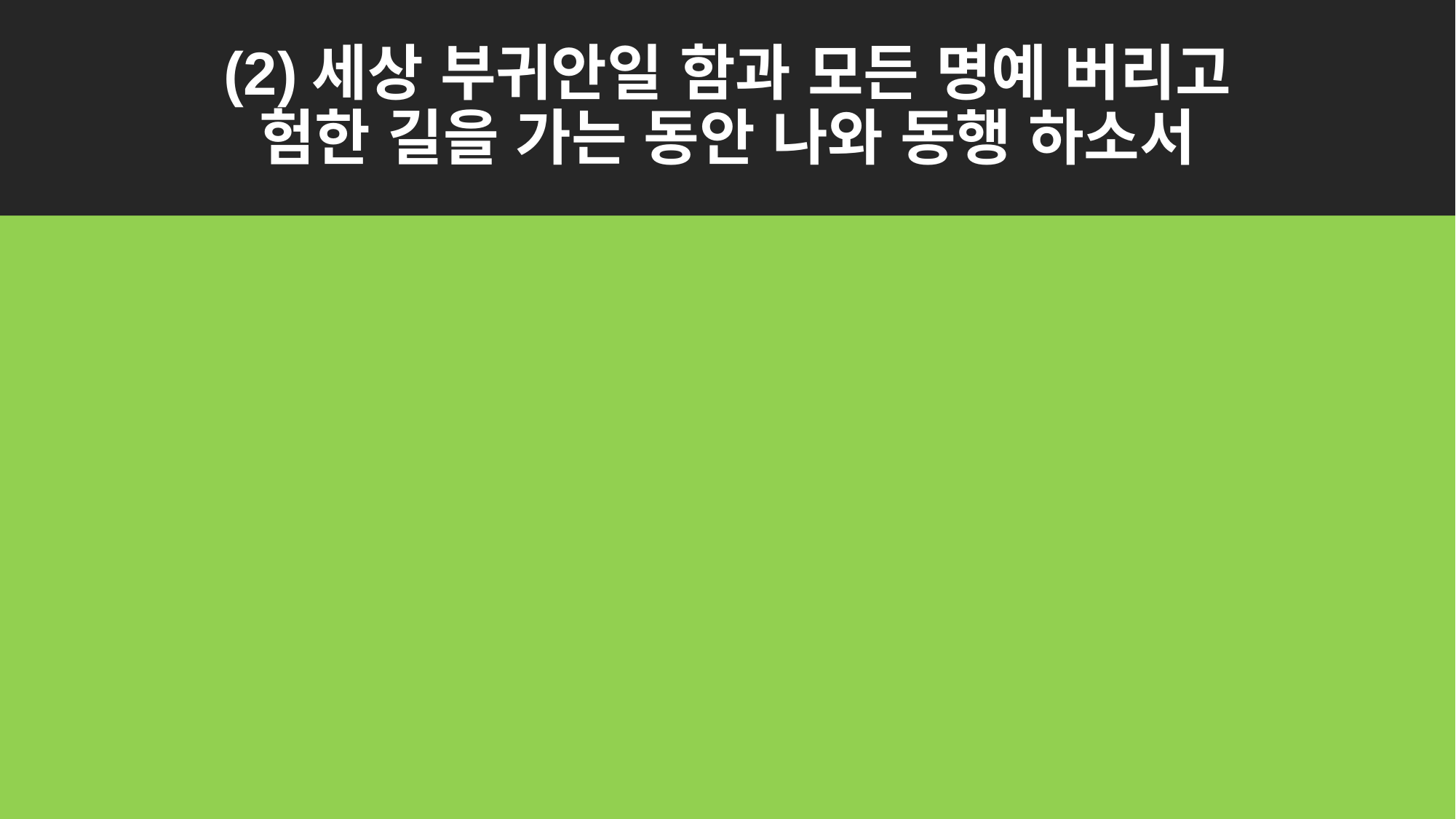

# (2)세상 부귀안일 함과 모든 명예 버리고 험한 길을 가는 동안 나와 동행 하소서